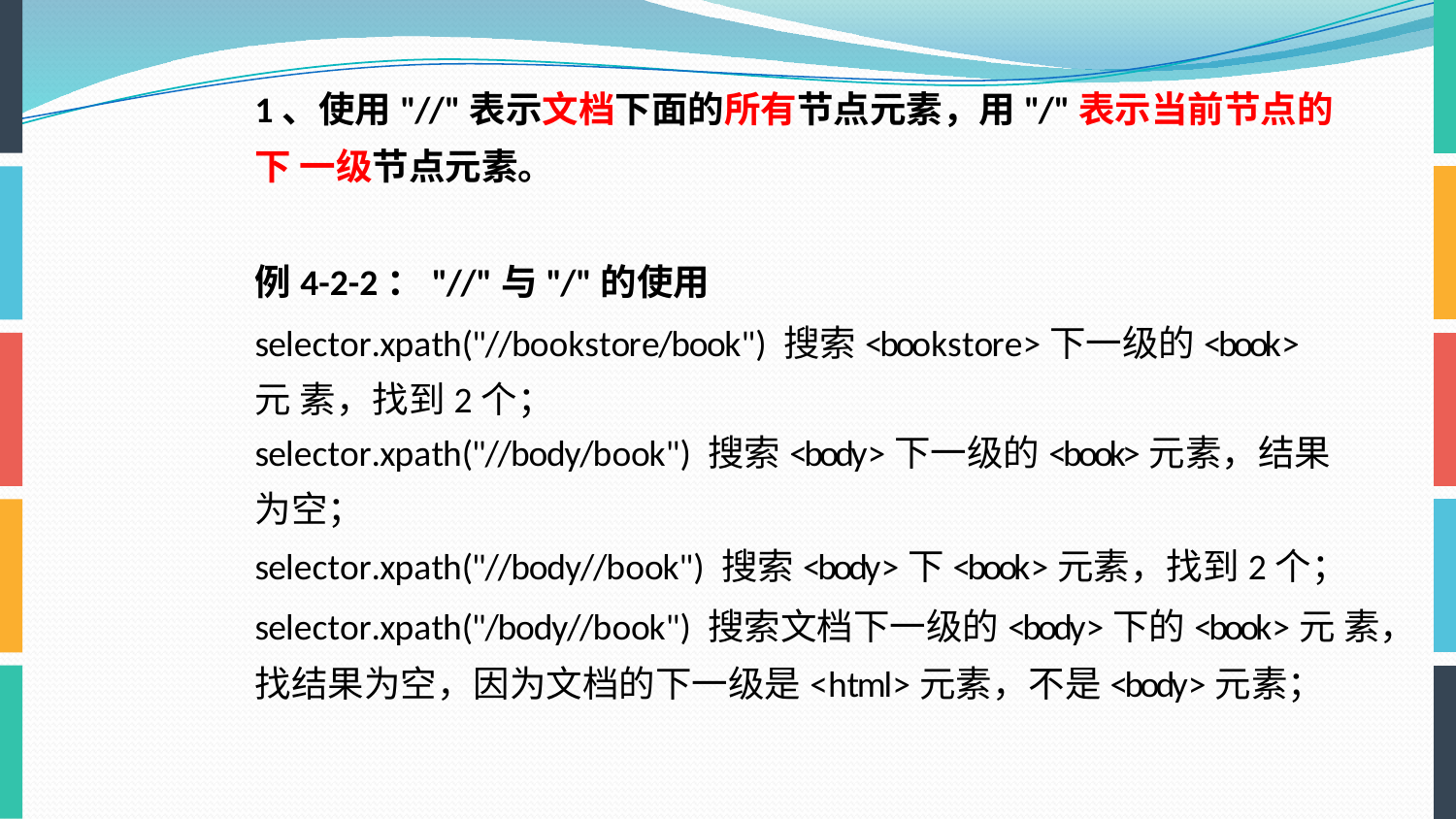

1、使用"//"表示文档下面的所有节点元素，用"/"表示当前节点的下 一级节点元素。

例4-2-2："//"与"/"的使用
selector.xpath("//bookstore/book") 搜索<bookstore>下一级的<book>元 素，找到2个；
selector.xpath("//body/book") 搜索<body>下一级的<book>元素，结果
为空；
selector.xpath("//body//book") 搜索<body>下<book>元素，找到2个；
selector.xpath("/body//book") 搜索文档下一级的<body>下的<book>元 素，找结果为空，因为文档的下一级是<html>元素，不是<body>元素；